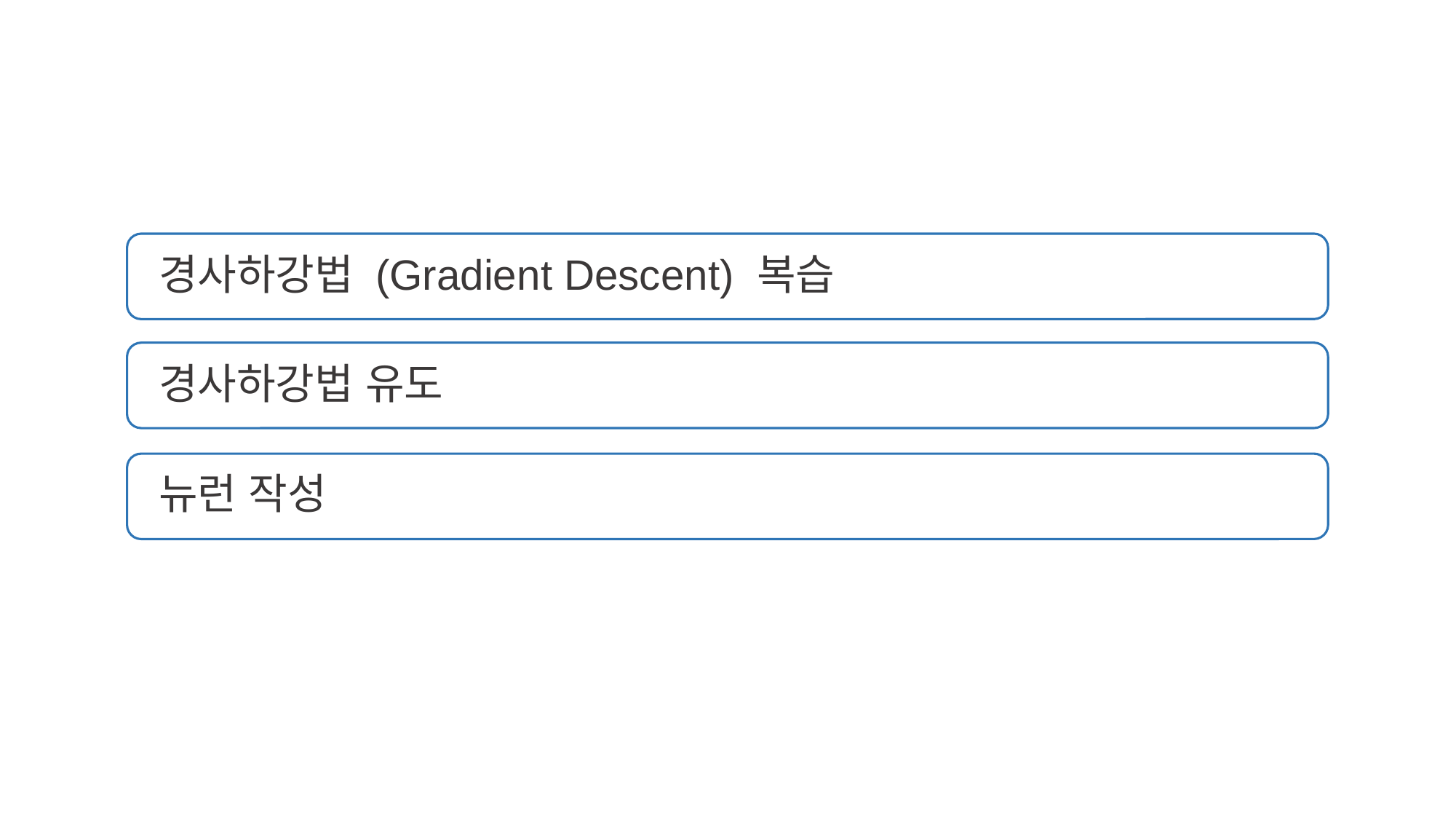

경사하강법 (Gradient Descent) 복습
 경사하강법 유도
 뉴런 작성